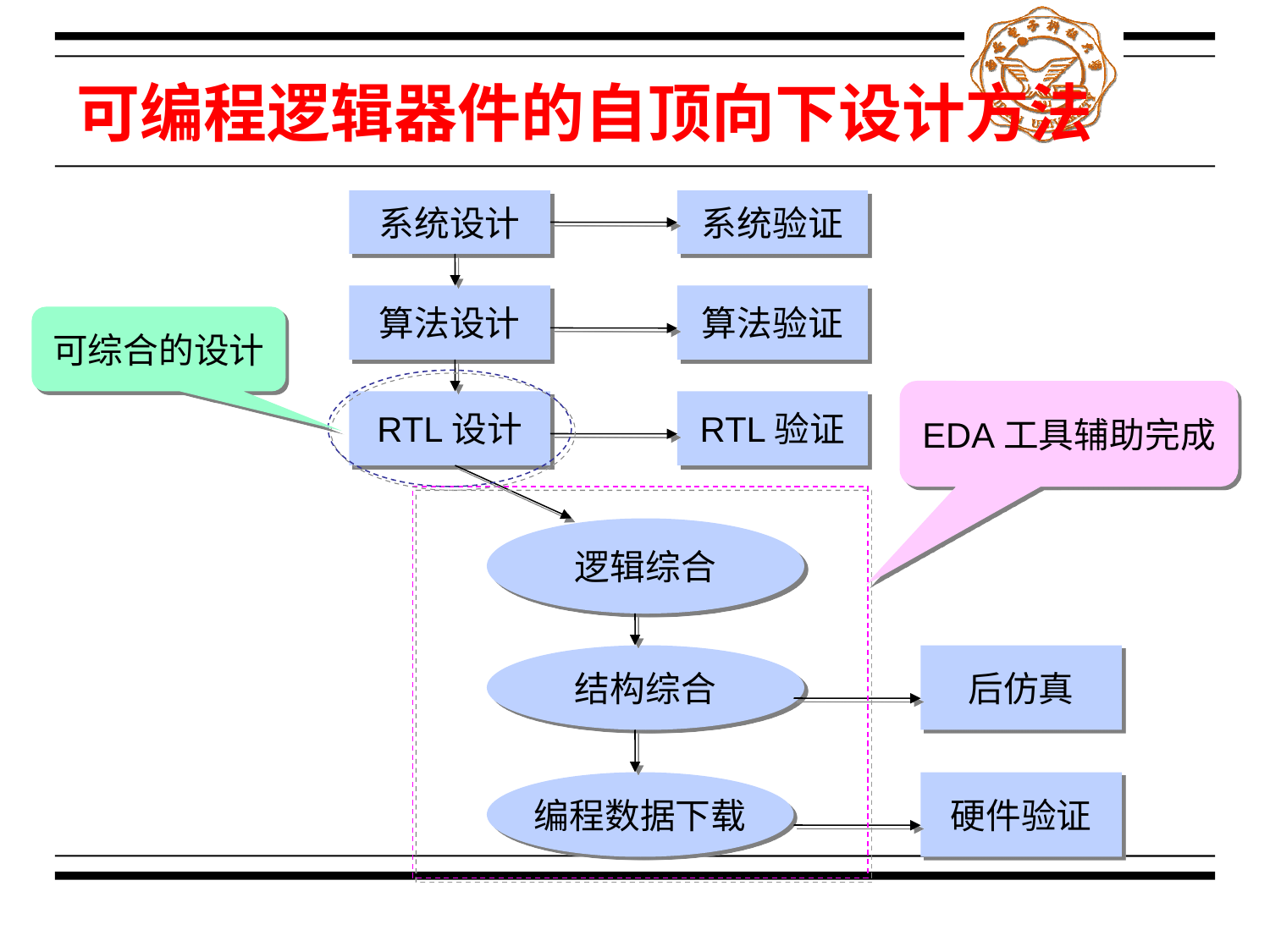

# 可编程逻辑器件的自顶向下设计方法
系统设计
系统验证

算法设计
算法验证
可综合的设计

EDA工具辅助完成
RTL设计
RTL验证

逻辑综合

结构综合
后仿真

编程数据下载
硬件验证